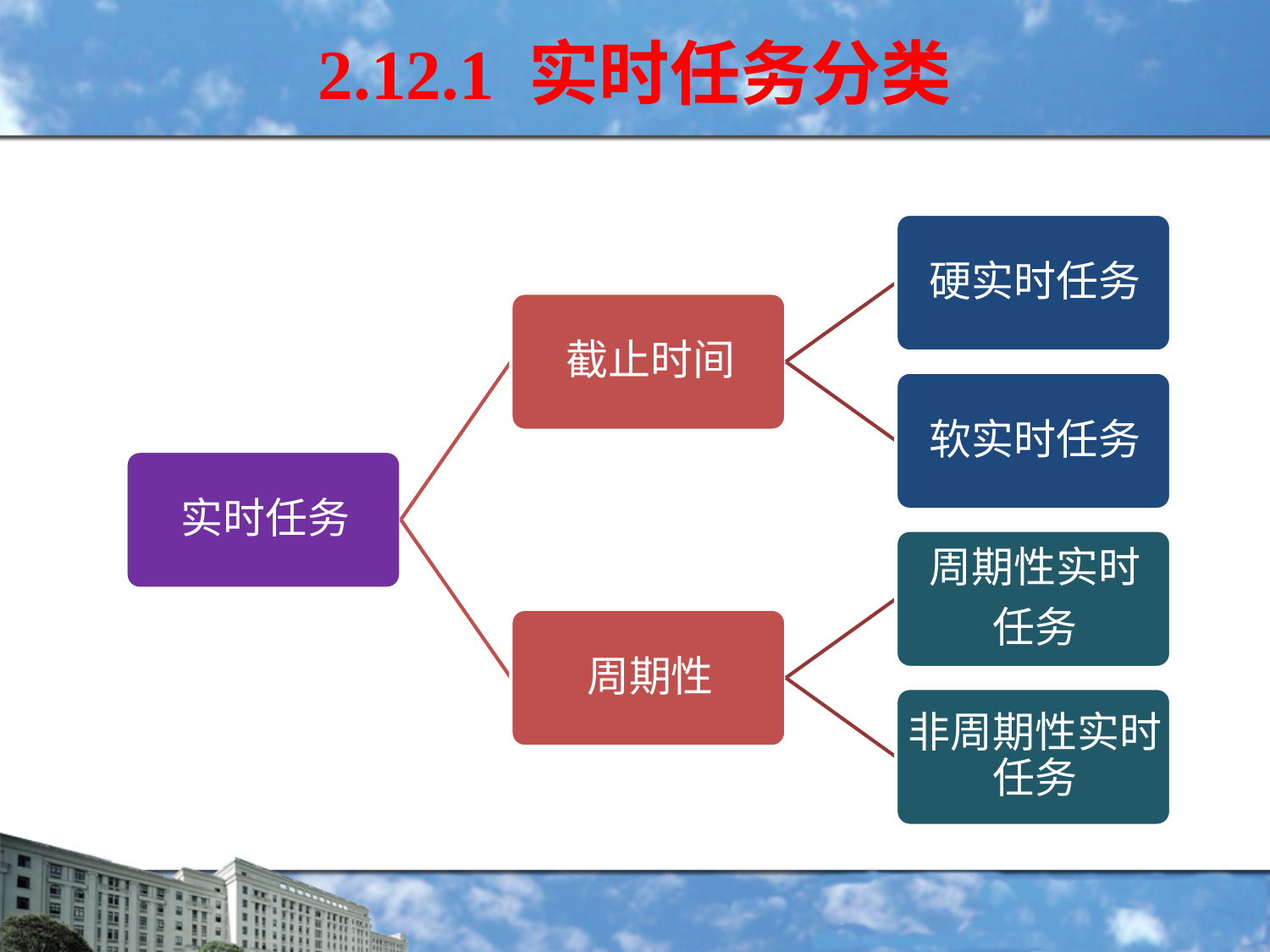

# 2.12.1 实时任务分类

实时任务

截止时间

硬实时任务

软实时任务

周期性

周期性实时
任务

非周期性实时任务